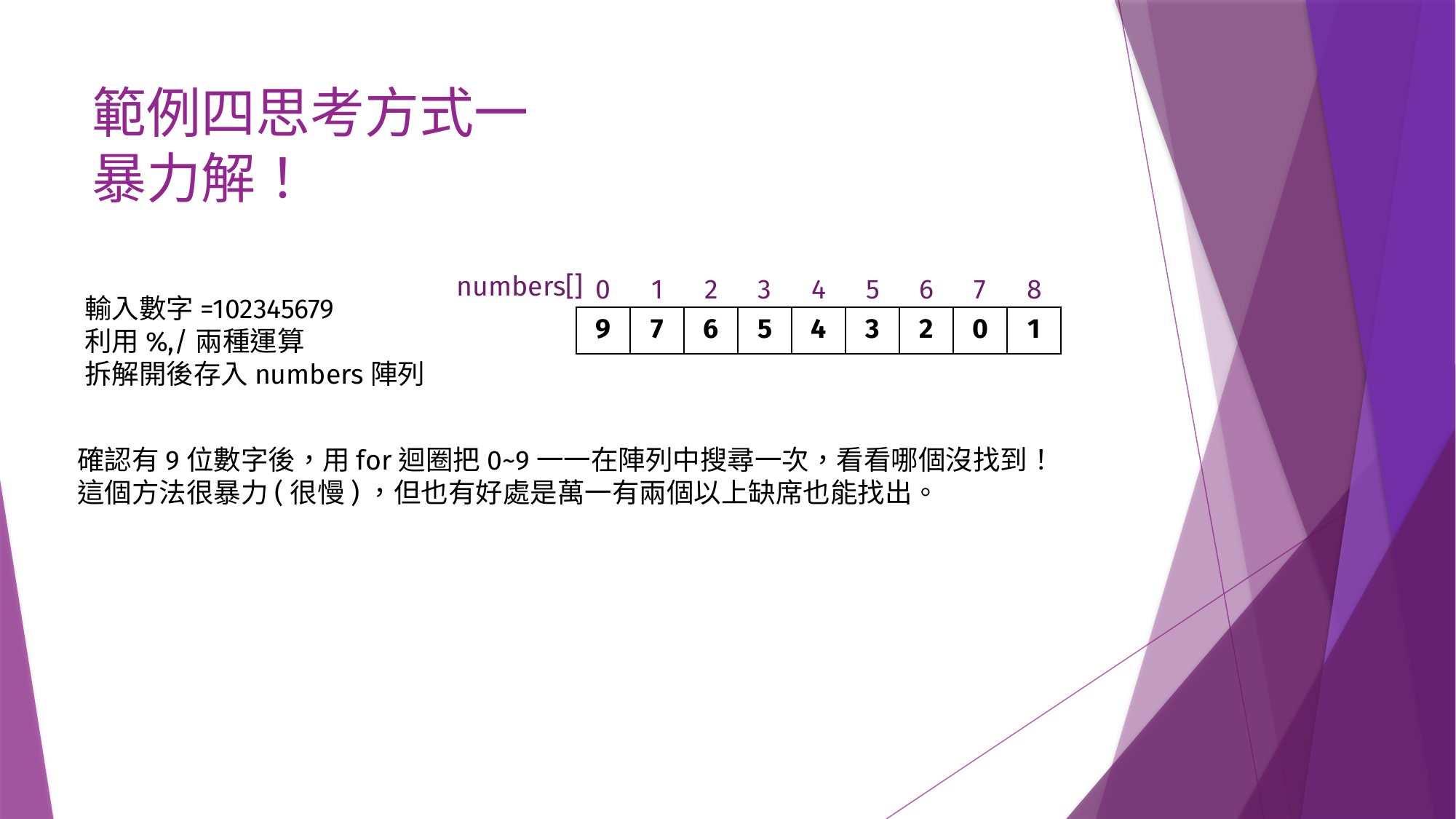

# 範例四思考方式一 暴力解！
numbers[]
| 0 | 1 | 2 | 3 | 4 | 5 | 6 | 7 | 8 |
| --- | --- | --- | --- | --- | --- | --- | --- | --- |
| 9 | 7 | 6 | 5 | 4 | 3 | 2 | 0 | 1 |
| --- | --- | --- | --- | --- | --- | --- | --- | --- |
輸入數字=102345679
利用%,/兩種運算
拆解開後存入numbers陣列
確認有9位數字後，用for迴圈把0~9一一在陣列中搜尋一次，看看哪個沒找到！
這個方法很暴力(很慢)，但也有好處是萬一有兩個以上缺席也能找出。